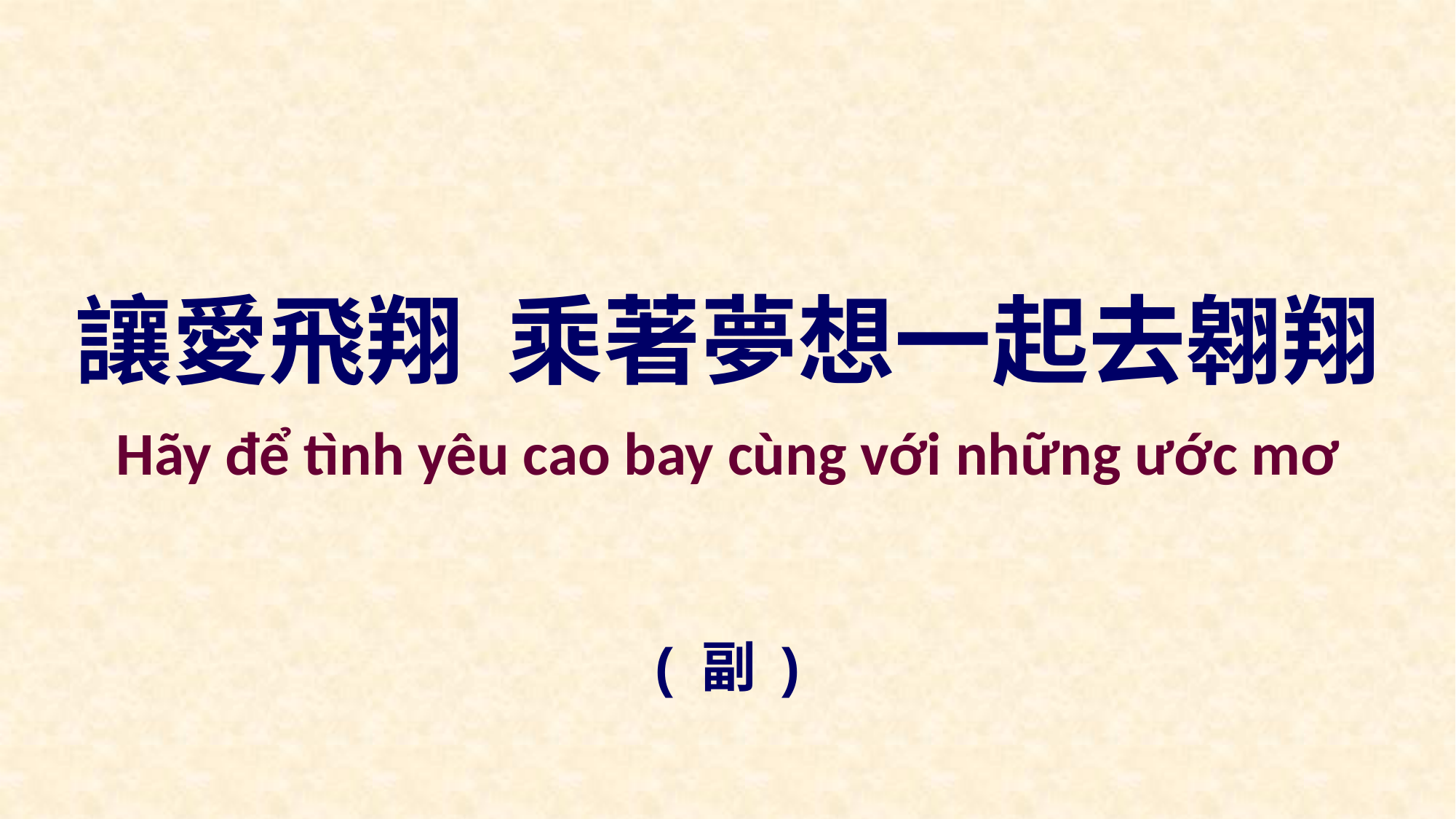

讓愛飛翔  乘著夢想一起去翱翔
Hãy để tình yêu cao bay cùng với những ước mơ
( 副 )